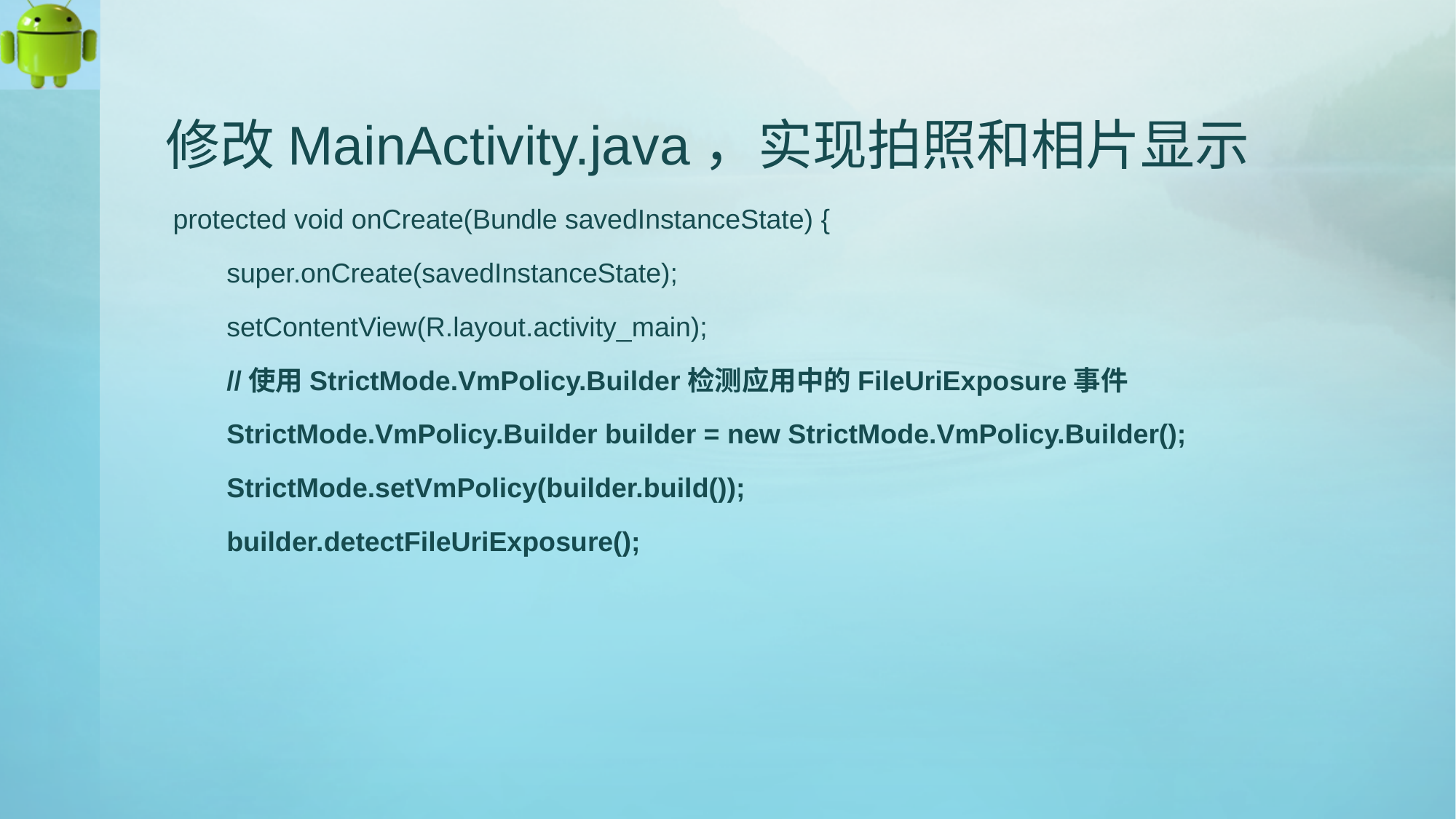

# 修改MainActivity.java，实现拍照和相片显示
 protected void onCreate(Bundle savedInstanceState) {
        super.onCreate(savedInstanceState);
        setContentView(R.layout.activity_main);
        //使用StrictMode.VmPolicy.Builder检测应用中的FileUriExposure事件
        StrictMode.VmPolicy.Builder builder = new StrictMode.VmPolicy.Builder();
        StrictMode.setVmPolicy(builder.build());
        builder.detectFileUriExposure();